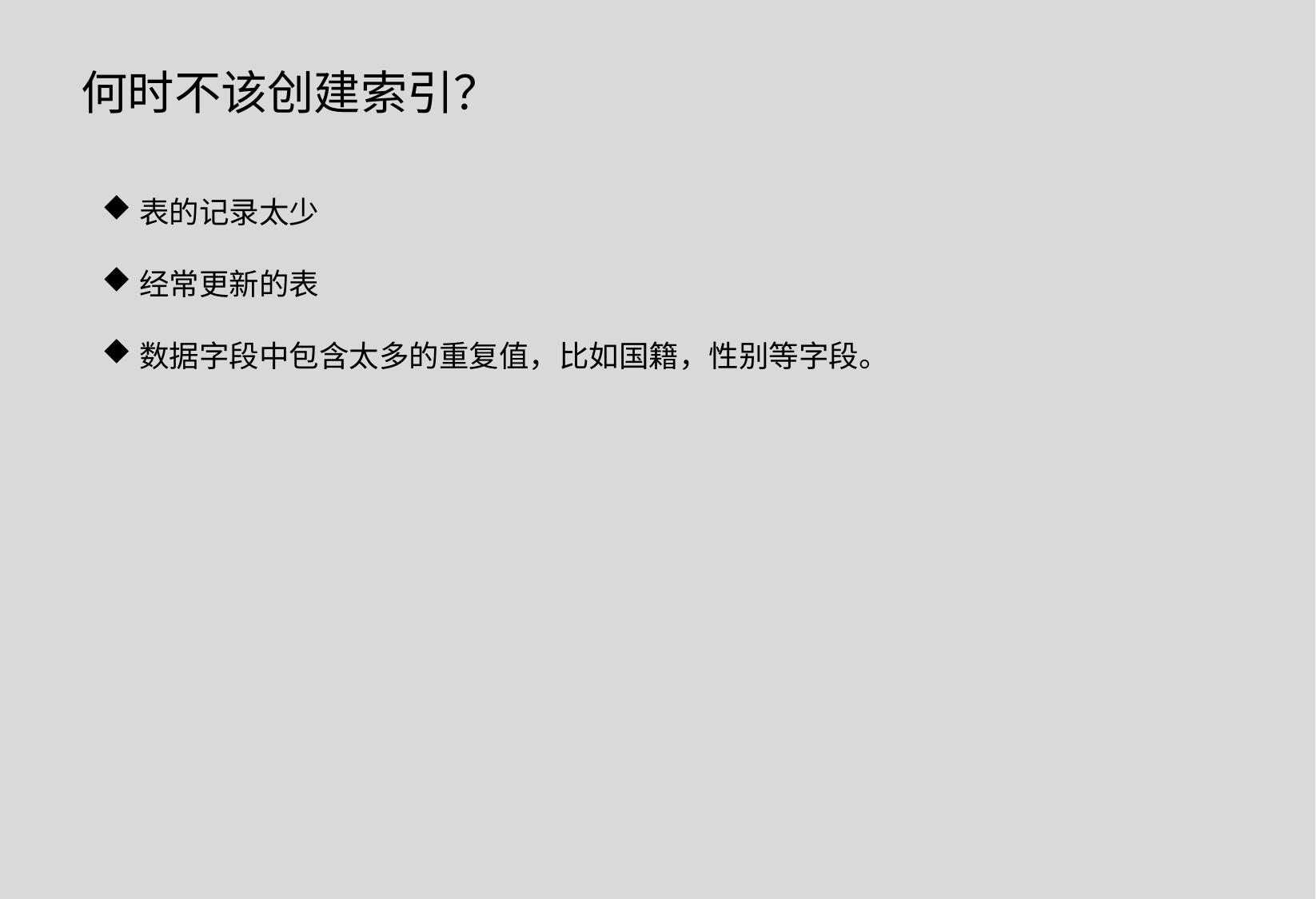

何时不该创建索引？
表的记录太少

经常更新的表

数据字段中包含太多的重复值，比如国籍，性别等字段。